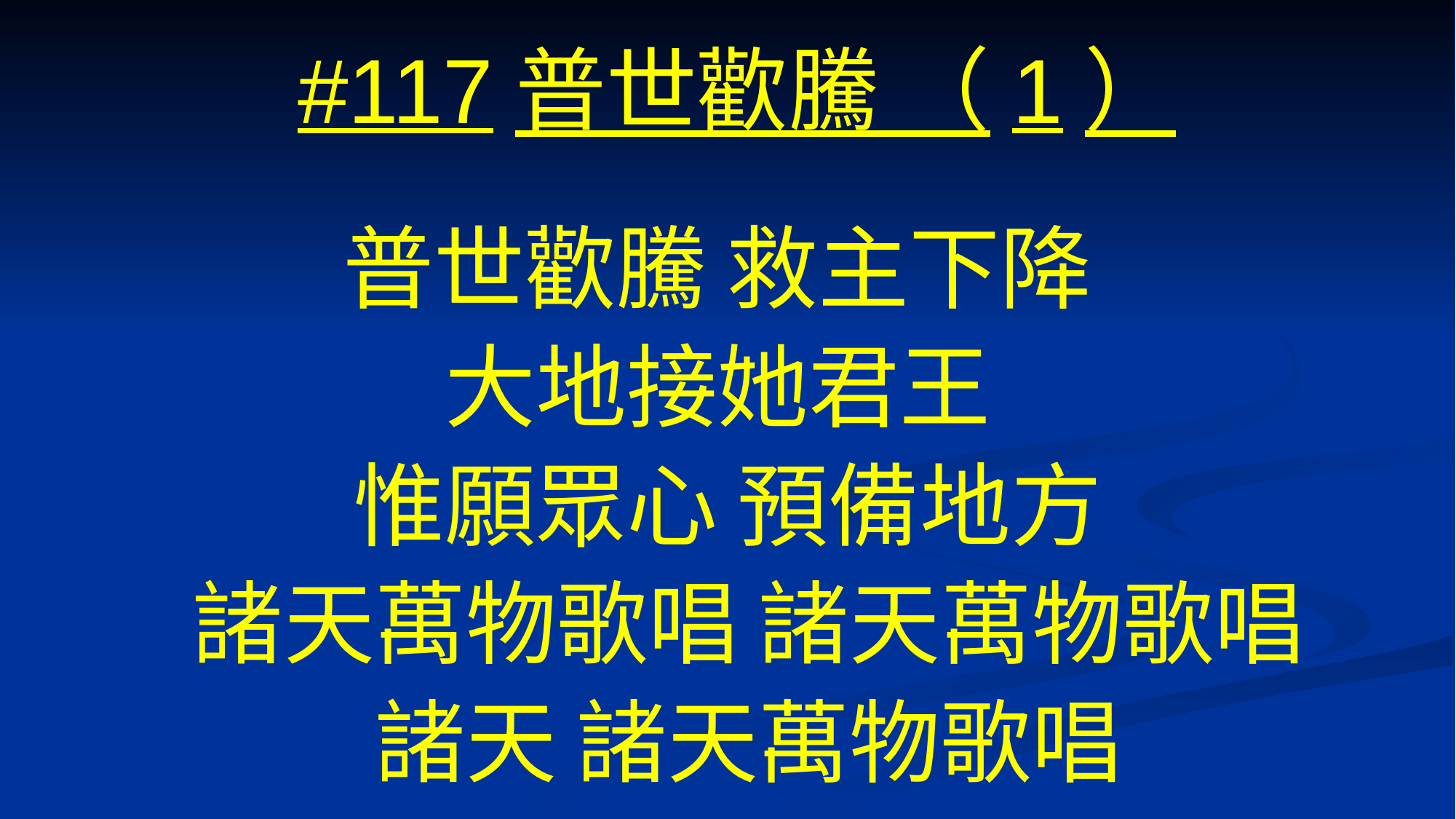

# #117普世歡騰 （1）
普世歡騰 救主下降
大地接她君王
惟願眾心 預備地方
 諸天萬物歌唱 諸天萬物歌唱
 諸天 諸天萬物歌唱